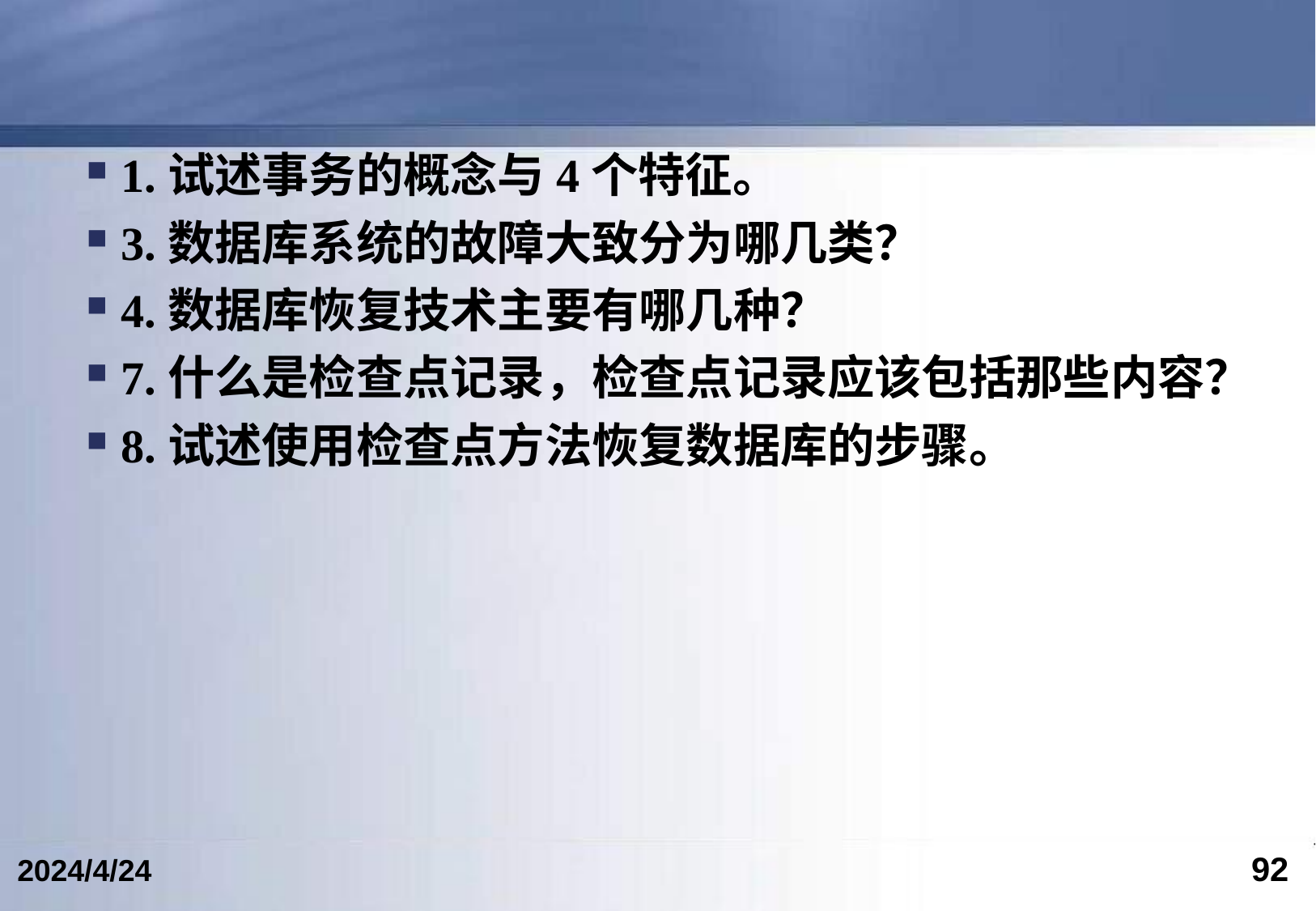

#
1.试述事务的概念与4个特征。
3.数据库系统的故障大致分为哪几类？
4.数据库恢复技术主要有哪几种？
7.什么是检查点记录，检查点记录应该包括那些内容？
8.试述使用检查点方法恢复数据库的步骤。
92
2024/4/24